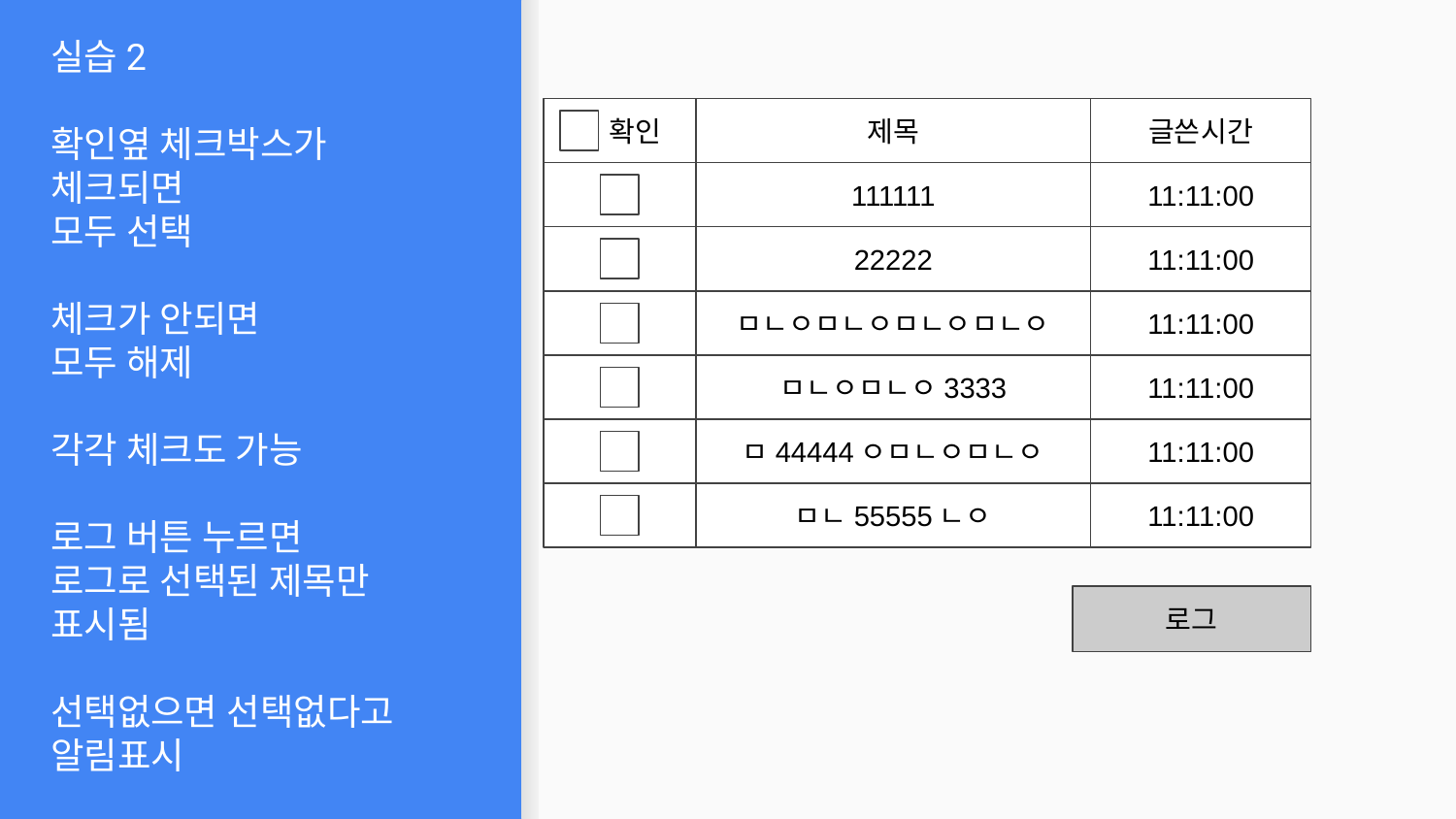

# 실습2

확인옆 체크박스가
체크되면
모두 선택

체크가 안되면
모두 해제

각각 체크도 가능

로그 버튼 누르면
로그로 선택된 제목만 표시됨

선택없으면 선택없다고 알림표시
   확인
제목
글쓴시간

111111
11:11:00

22222
11:11:00

ㅁㄴㅇㅁㄴㅇㅁㄴㅇㅁㄴㅇ
11:11:00

ㅁㄴㅇㅁㄴㅇ3333
11:11:00

ㅁ44444ㅇㅁㄴㅇㅁㄴㅇ
11:11:00

ㅁㄴ55555ㄴㅇ
11:11:00

로그